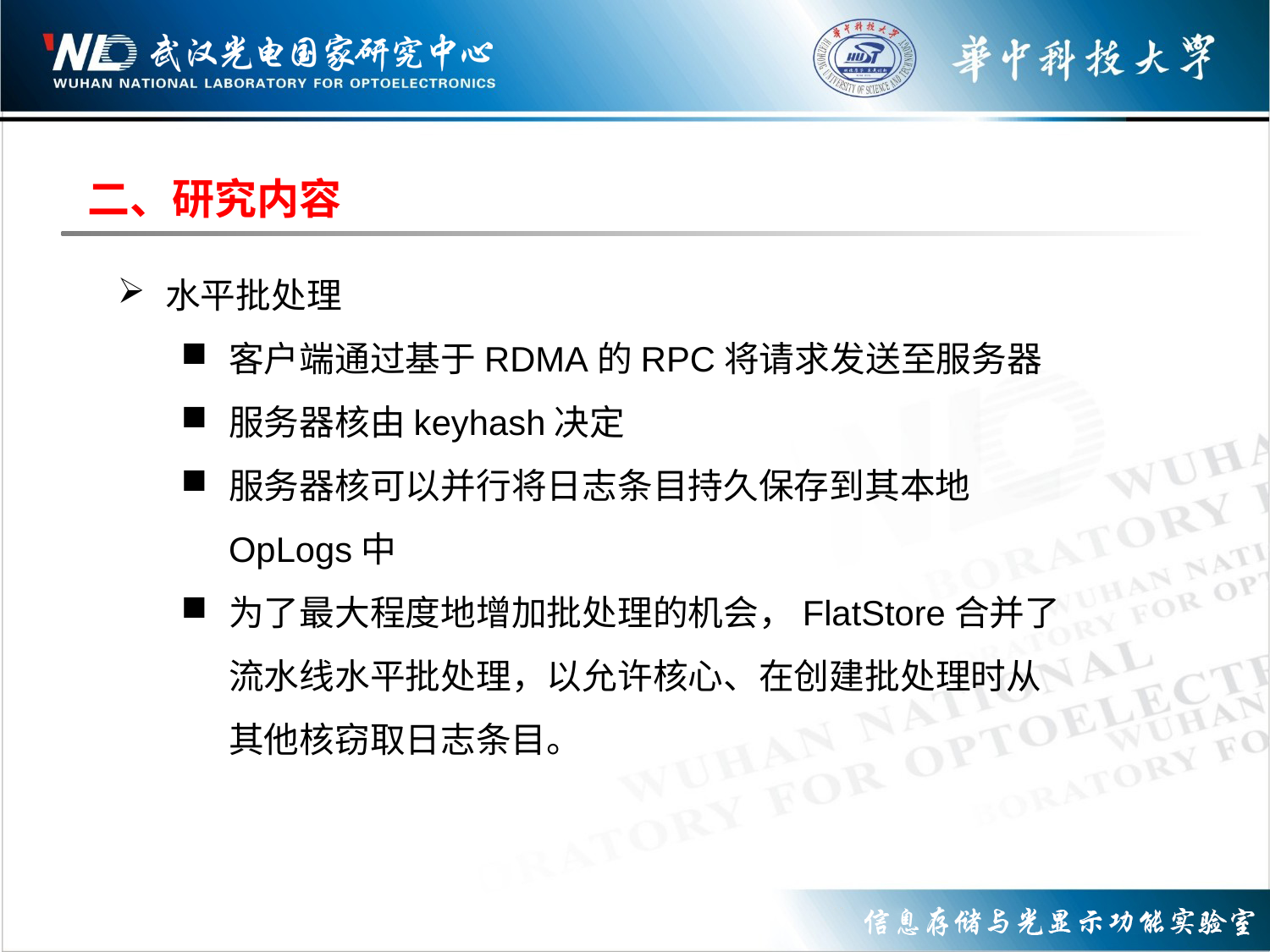

二、研究内容
水平批处理
客户端通过基于RDMA的RPC将请求发送至服务器
服务器核由keyhash决定
服务器核可以并行将日志条目持久保存到其本地OpLogs中
为了最大程度地增加批处理的机会，FlatStore合并了流水线水平批处理，以允许核心、在创建批处理时从其他核窃取日志条目。